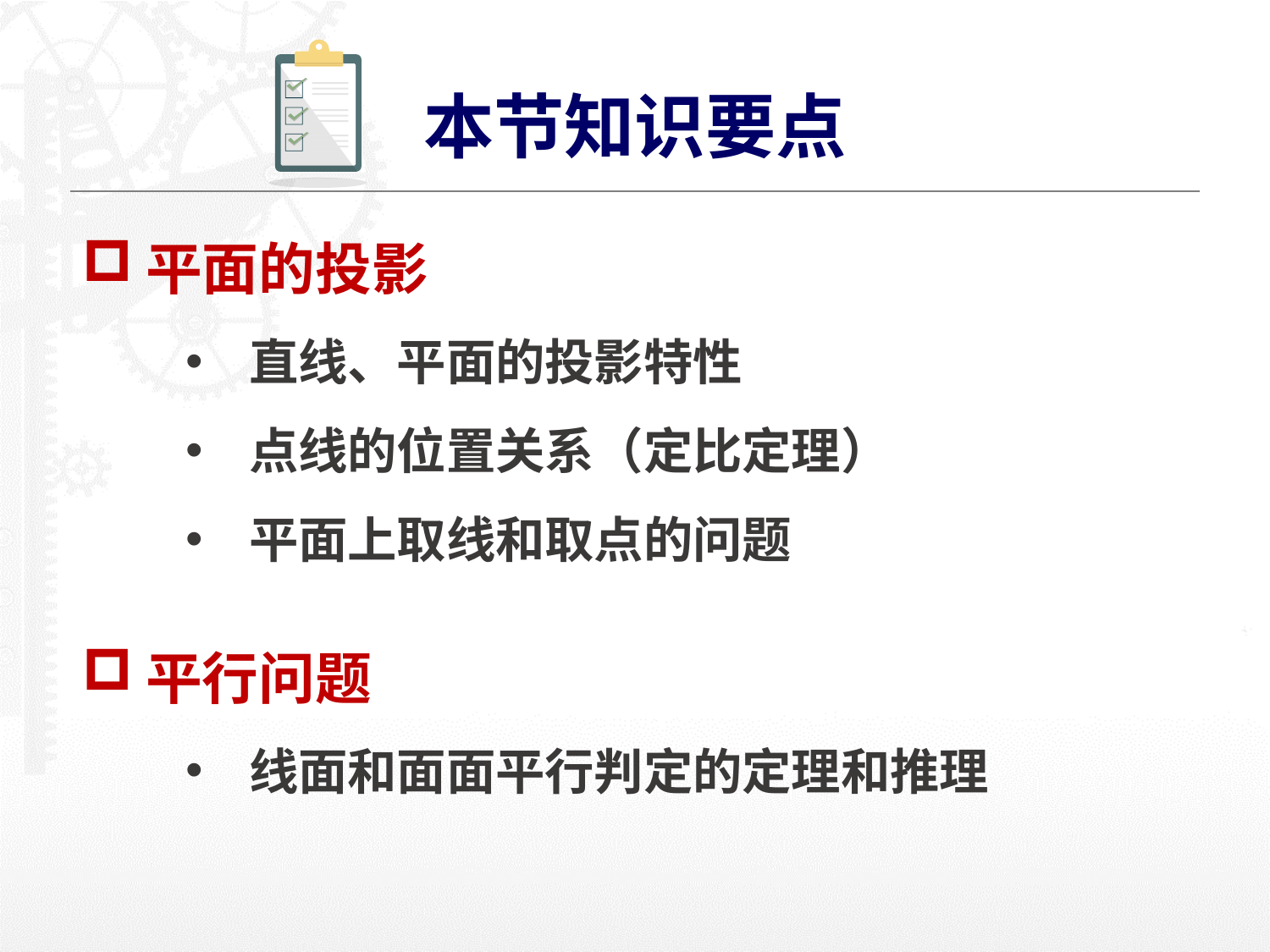

本节知识要点
平面的投影
直线、平面的投影特性
点线的位置关系（定比定理）
平面上取线和取点的问题
平行问题
线面和面面平行判定的定理和推理